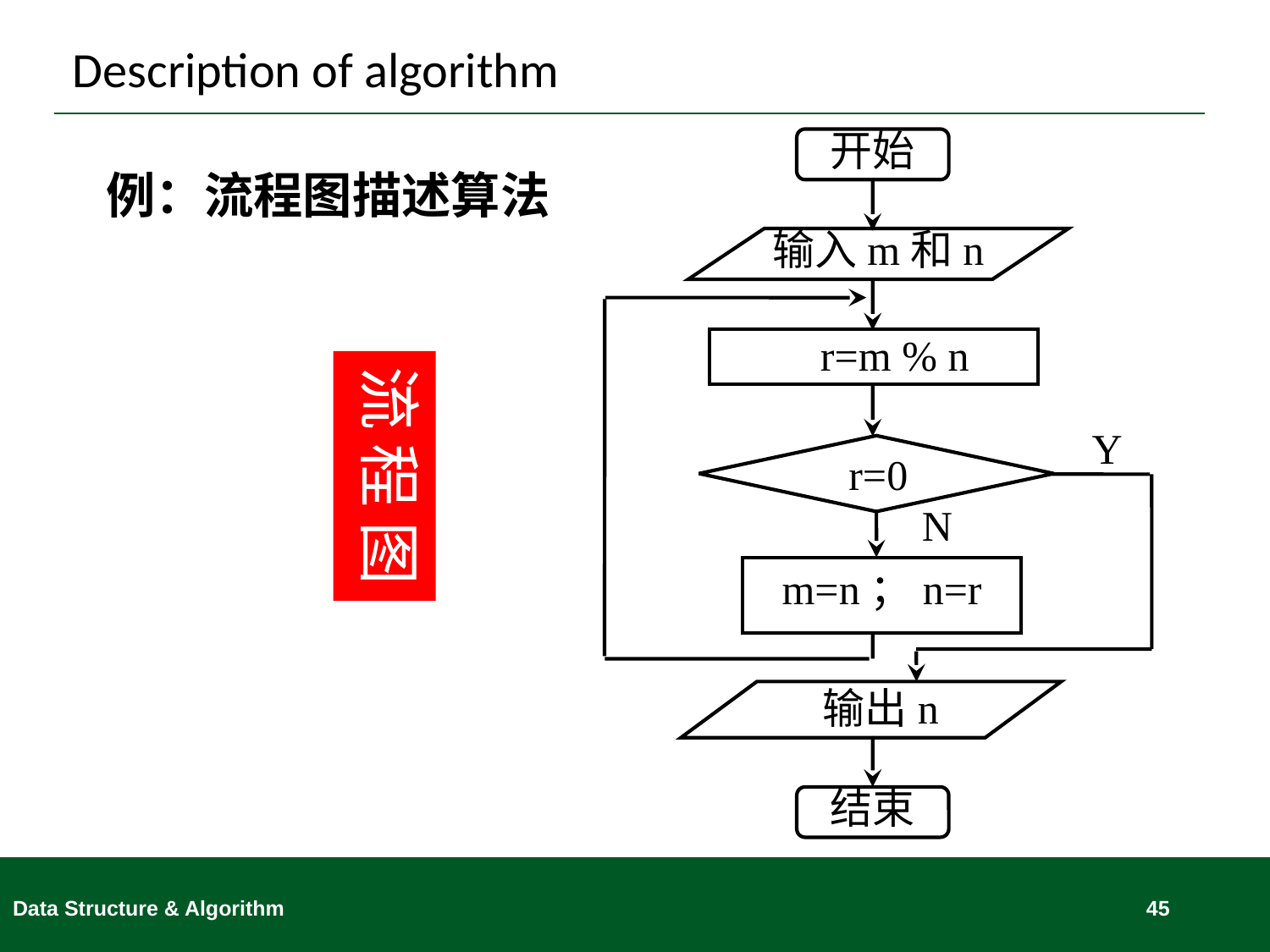

# Description of algorithm
开始

输入m和n

    r=m % n

Y

r=0

N

m=n；n=r

 输出n

结束
例：流程图描述算法
流 程 图
Data Structure & Algorithm
45